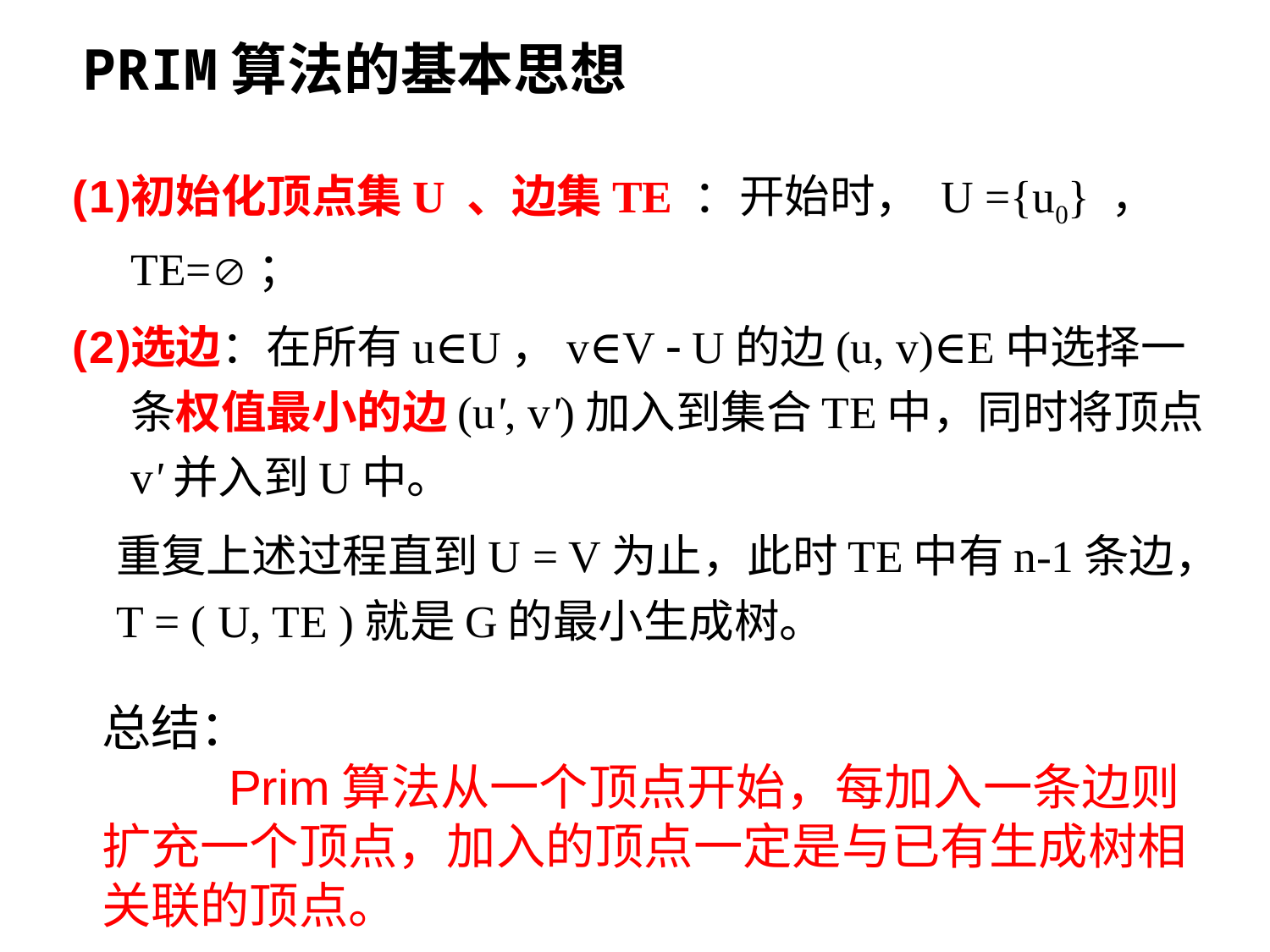

Prim算法的基本思想
初始化顶点集U 、边集TE ：开始时， U ={u0} ， TE=∅；
选边：在所有u∈U，v∈V − U的边(u, v)∈E中选择一条权值最小的边(u', v')加入到集合TE中，同时将顶点v'并入到U中。
	重复上述过程直到U = V为止，此时TE中有n-1条边，T = ( U, TE )就是G的最小生成树。

总结：
	Prim算法从一个顶点开始，每加入一条边则扩充一个顶点，加入的顶点一定是与已有生成树相关联的顶点。